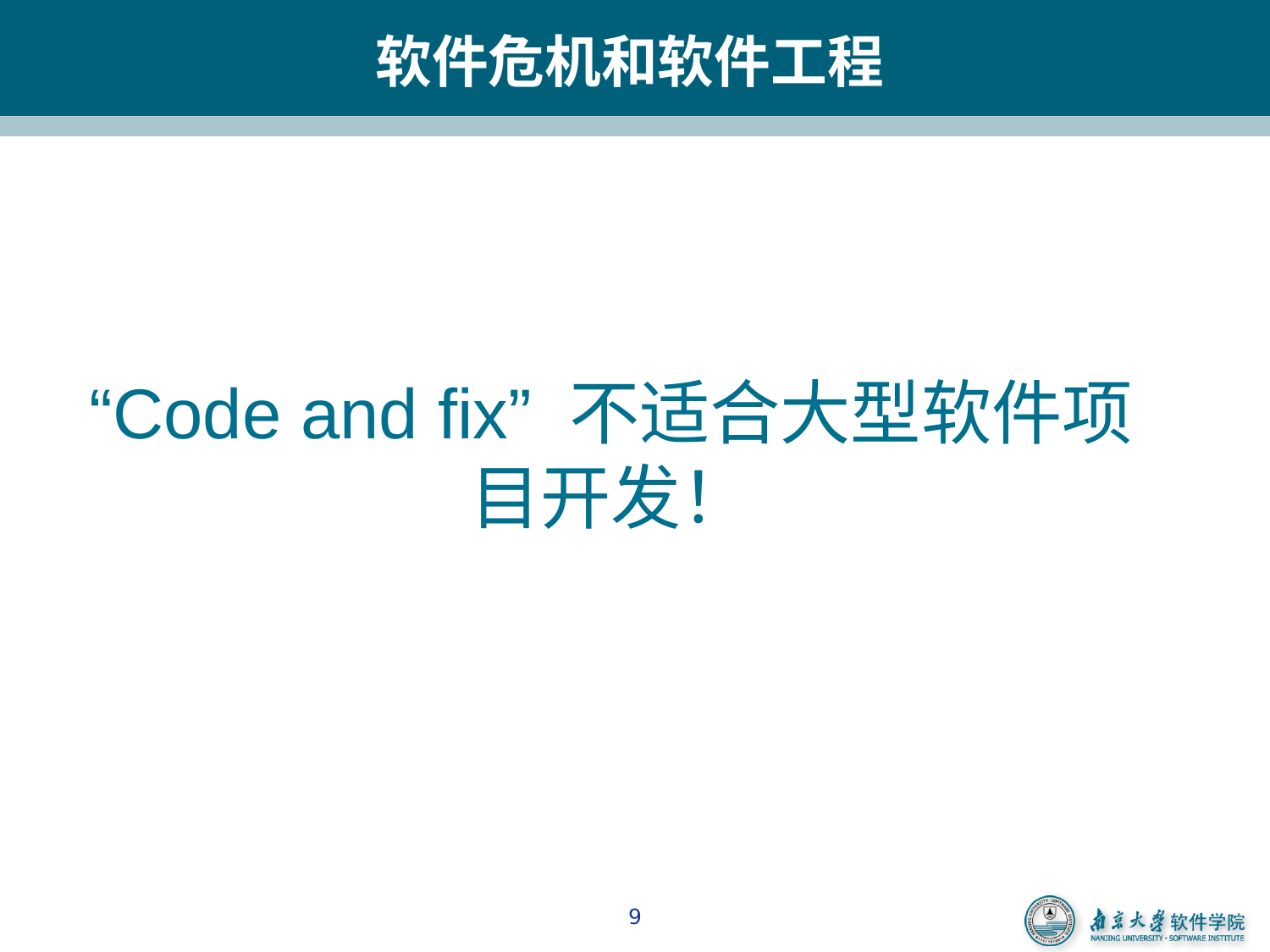

# 软件危机和软件工程

“Code and fix” 不适合大型软件项目开发！

9